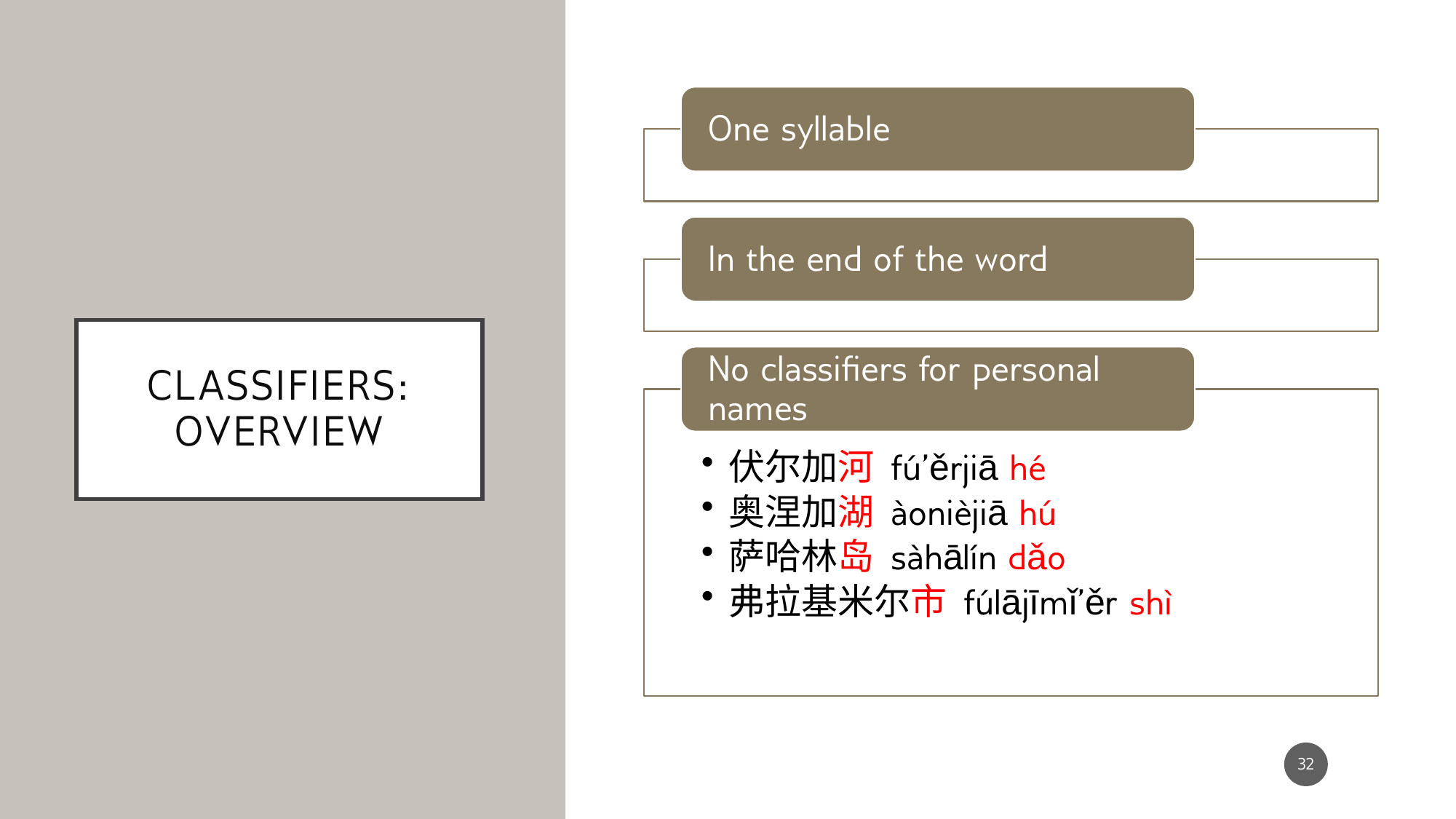

One syllable
In the end of the word
伏尔加河 fú’ěrjiā hé
奥涅加湖 àonièjiā hú
萨哈林岛 sàhālín dǎo
弗拉基米尔市 fúlājīmǐ’ěr shì
No classifiers for personal names
# Classifiers: Overview
32